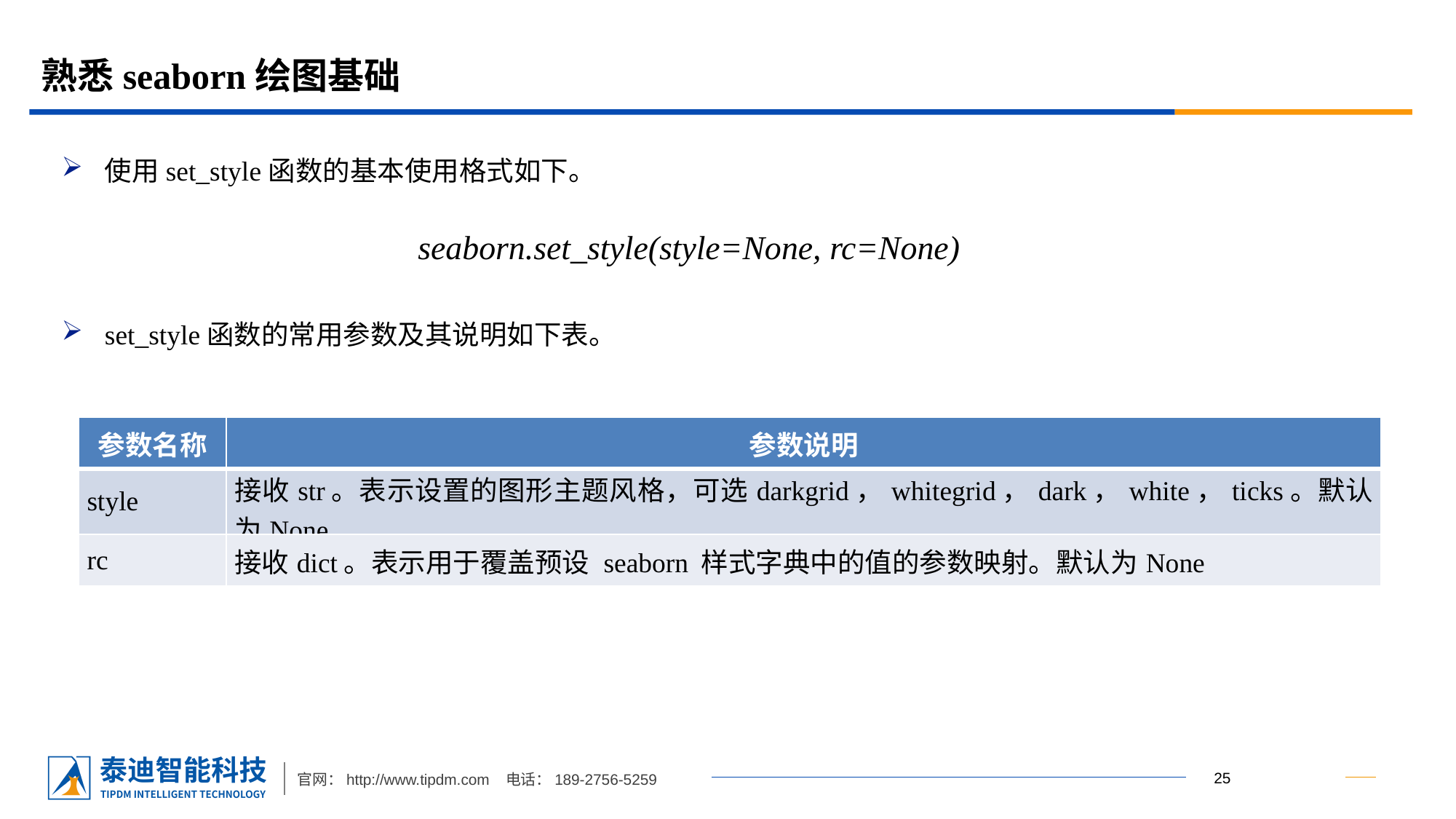

# 熟悉seaborn绘图基础
使用set_style函数的基本使用格式如下。

set_style函数的常用参数及其说明如下表。
seaborn.set_style(style=None, rc=None)
| 参数名称 | 参数说明 |
| --- | --- |
| style | 接收str。表示设置的图形主题风格，可选darkgrid，whitegrid，dark，white，ticks。默认为None |
| rc | 接收dict。表示用于覆盖预设 seaborn 样式字典中的值的参数映射。默认为None |